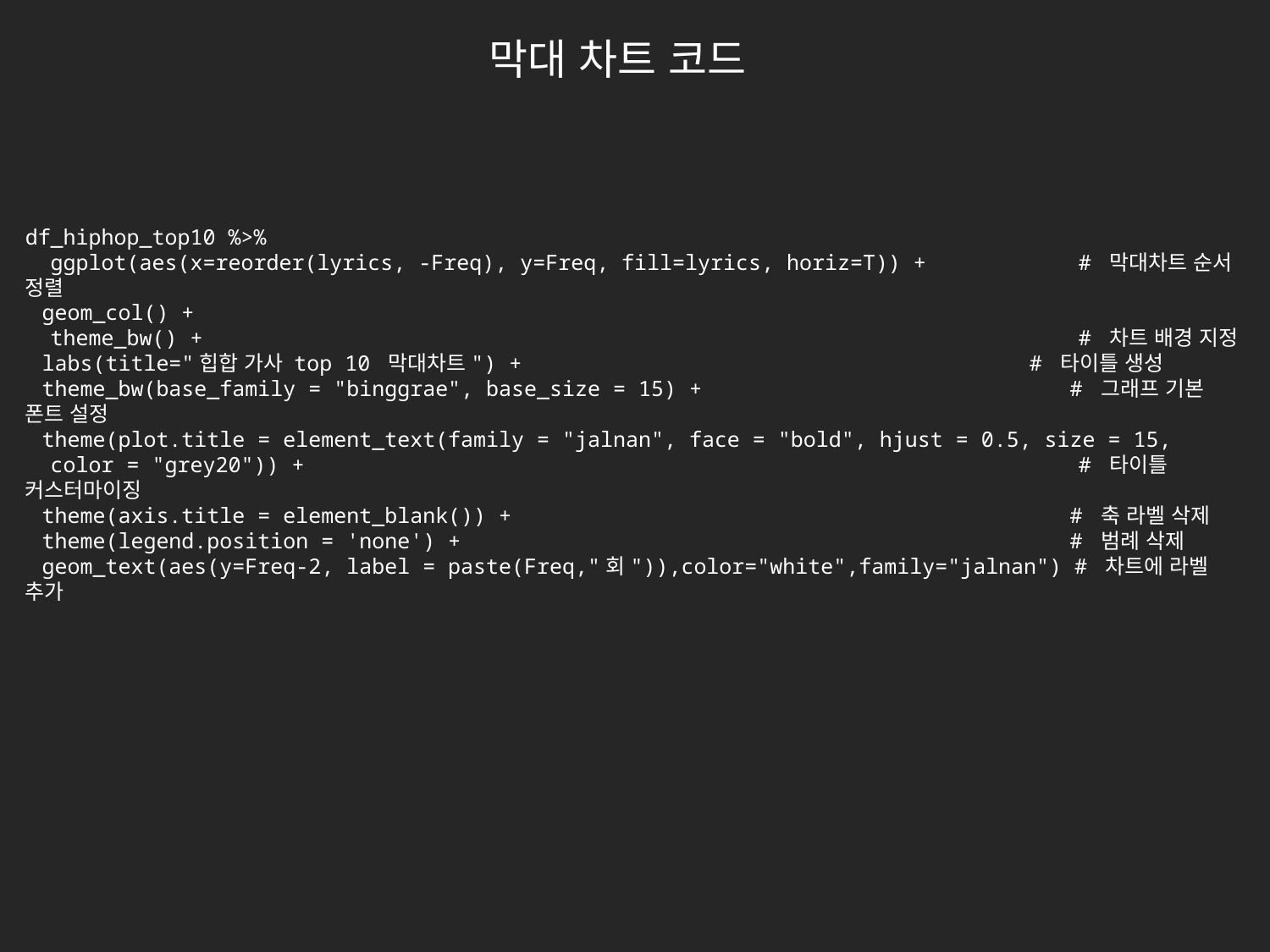

막대 차트 코드
# df_hiphop_top10 %>% ggplot(aes(x=reorder(lyrics, -Freq), y=Freq, fill=lyrics, horiz=T)) +            # 막대차트 순서 정렬 geom_col() + theme_bw() +                                                                     # 차트 배경 지정 labs(title="힙합 가사 top 10 막대차트") +                                        # 타이틀 생성 theme_bw(base_family = "binggrae", base_size = 15) +                             # 그래프 기본 폰트 설정 theme(plot.title = element_text(family = "jalnan", face = "bold", hjust = 0.5, size = 15, color = "grey20")) +                                                             # 타이틀 커스터마이징 theme(axis.title = element_blank()) +                                            # 축 라벨 삭제 theme(legend.position = 'none') +                                                # 범례 삭제 geom_text(aes(y=Freq-2, label = paste(Freq,"회")),color="white",family="jalnan") # 차트에 라벨 추가